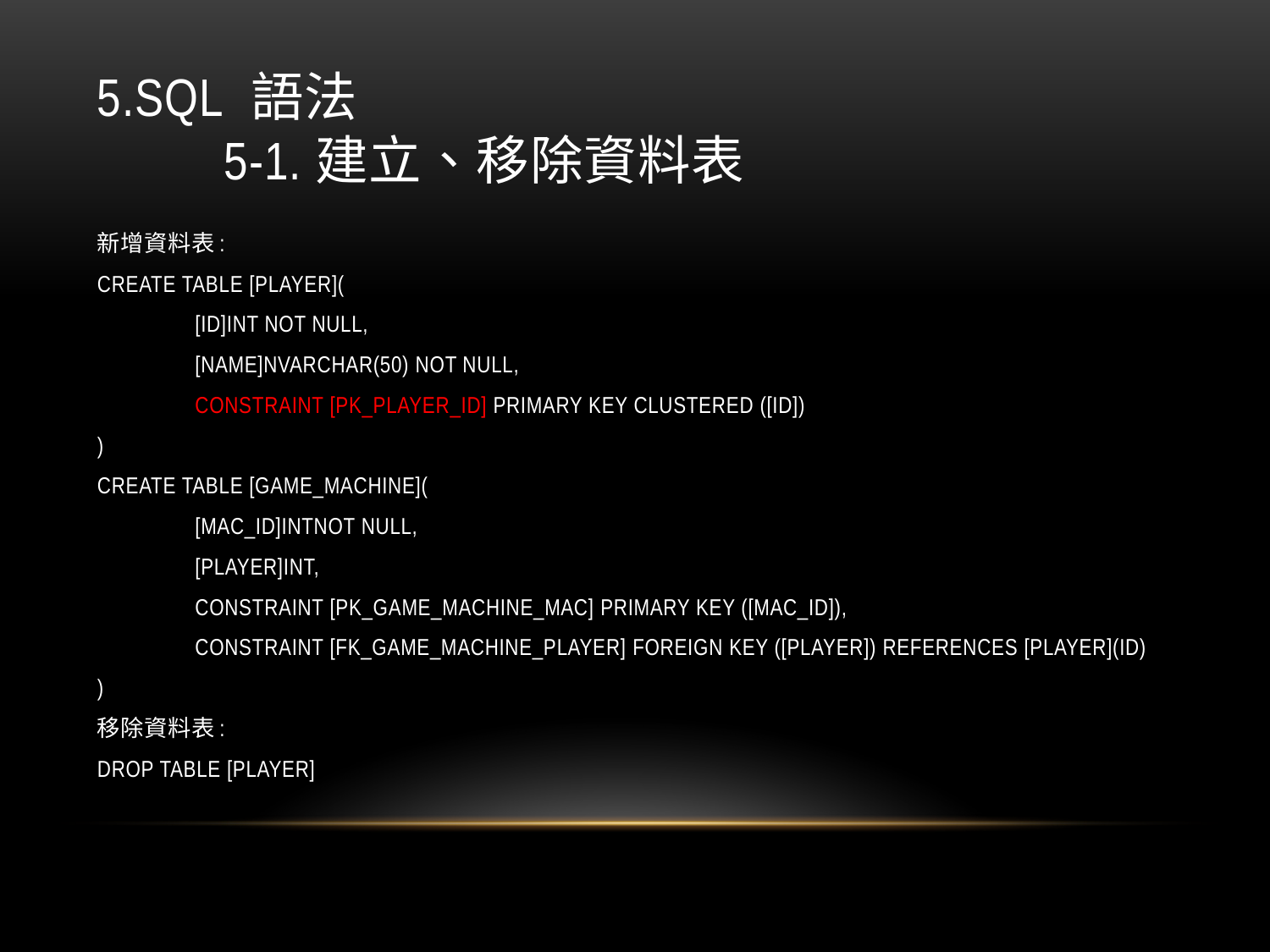

# 5.SQL 語法 5-1.建立、移除資料表
新增資料表:
CREATE TABLE [PLAYER](
	[ID]INT NOT NULL,
	[NAME]NVARCHAR(50) NOT NULL,
	CONSTRAINT [PK_PLAYER_ID] PRIMARY KEY CLUSTERED ([ID])
)
CREATE TABLE [GAME_MACHINE](
	[MAC_ID]INTNOT NULL,
	[PLAYER]INT,
	CONSTRAINT [PK_GAME_MACHINE_MAC] PRIMARY KEY ([MAC_ID]),
	CONSTRAINT [FK_GAME_MACHINE_PLAYER] FOREIGN KEY ([PLAYER]) REFERENCES [PLAYER](ID)
)
移除資料表:
DROP TABLE [PLAYER]